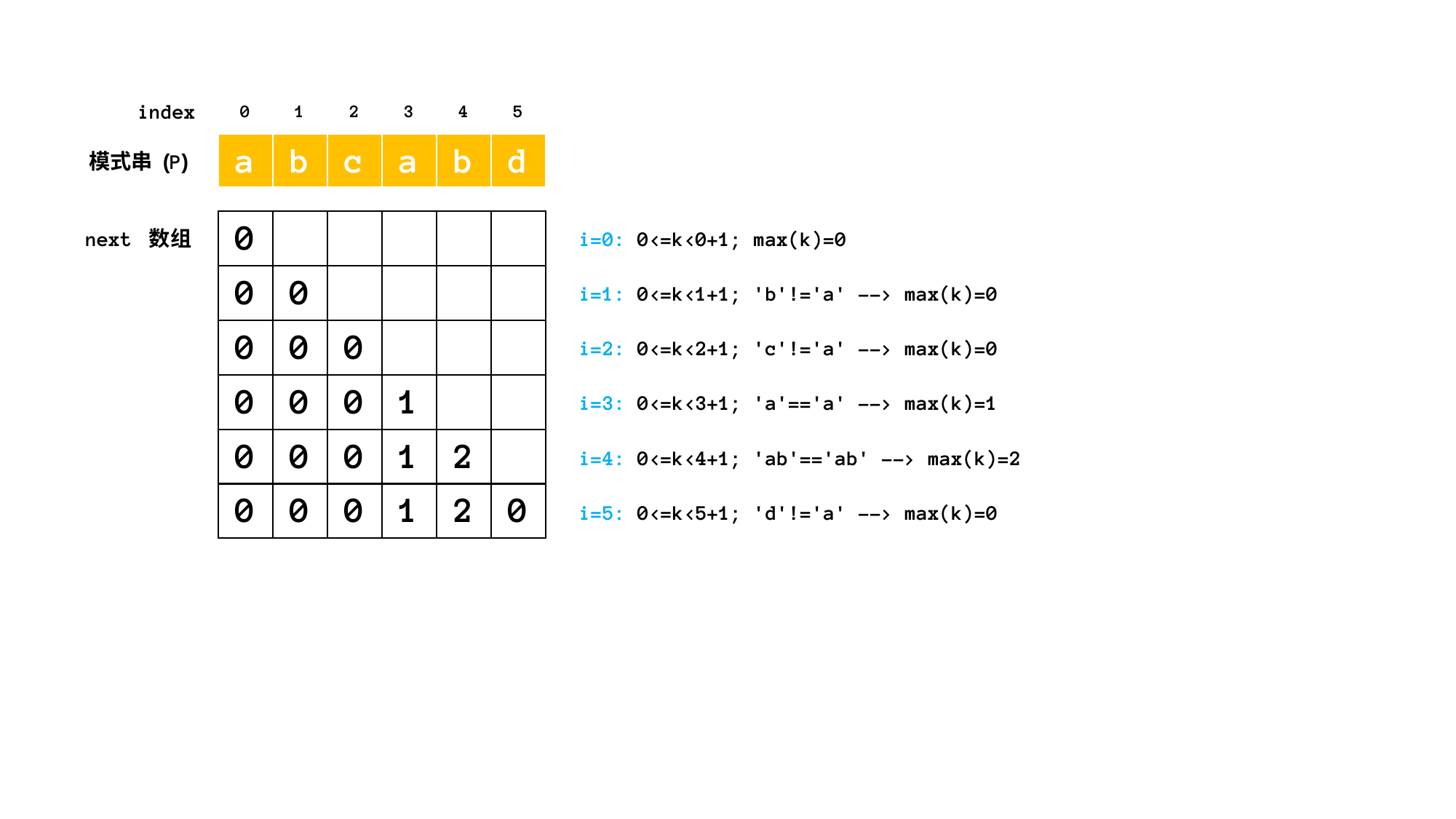

| index | 0 | 1 | 2 | 3 | 4 | 5 |
| --- | --- | --- | --- | --- | --- | --- |
| a | b | c | a | b | d |
| --- | --- | --- | --- | --- | --- |
模式串 (P)
| 0 |  |  |  |  |  |
| --- | --- | --- | --- | --- | --- |
next 数组
i=0: 0<=k<0+1; max(k)=0
| 0 | 0 |  |  |  |  |
| --- | --- | --- | --- | --- | --- |
i=1: 0<=k<1+1; 'b'!='a' --> max(k)=0
| 0 | 0 | 0 |  |  |  |
| --- | --- | --- | --- | --- | --- |
i=2: 0<=k<2+1; 'c'!='a' --> max(k)=0
| 0 | 0 | 0 | 1 |  |  |
| --- | --- | --- | --- | --- | --- |
i=3: 0<=k<3+1; 'a'=='a' --> max(k)=1
| 0 | 0 | 0 | 1 | 2 |  |
| --- | --- | --- | --- | --- | --- |
i=4: 0<=k<4+1; 'ab'=='ab' --> max(k)=2
| 0 | 0 | 0 | 1 | 2 | 0 |
| --- | --- | --- | --- | --- | --- |
i=5: 0<=k<5+1; 'd'!='a' --> max(k)=0